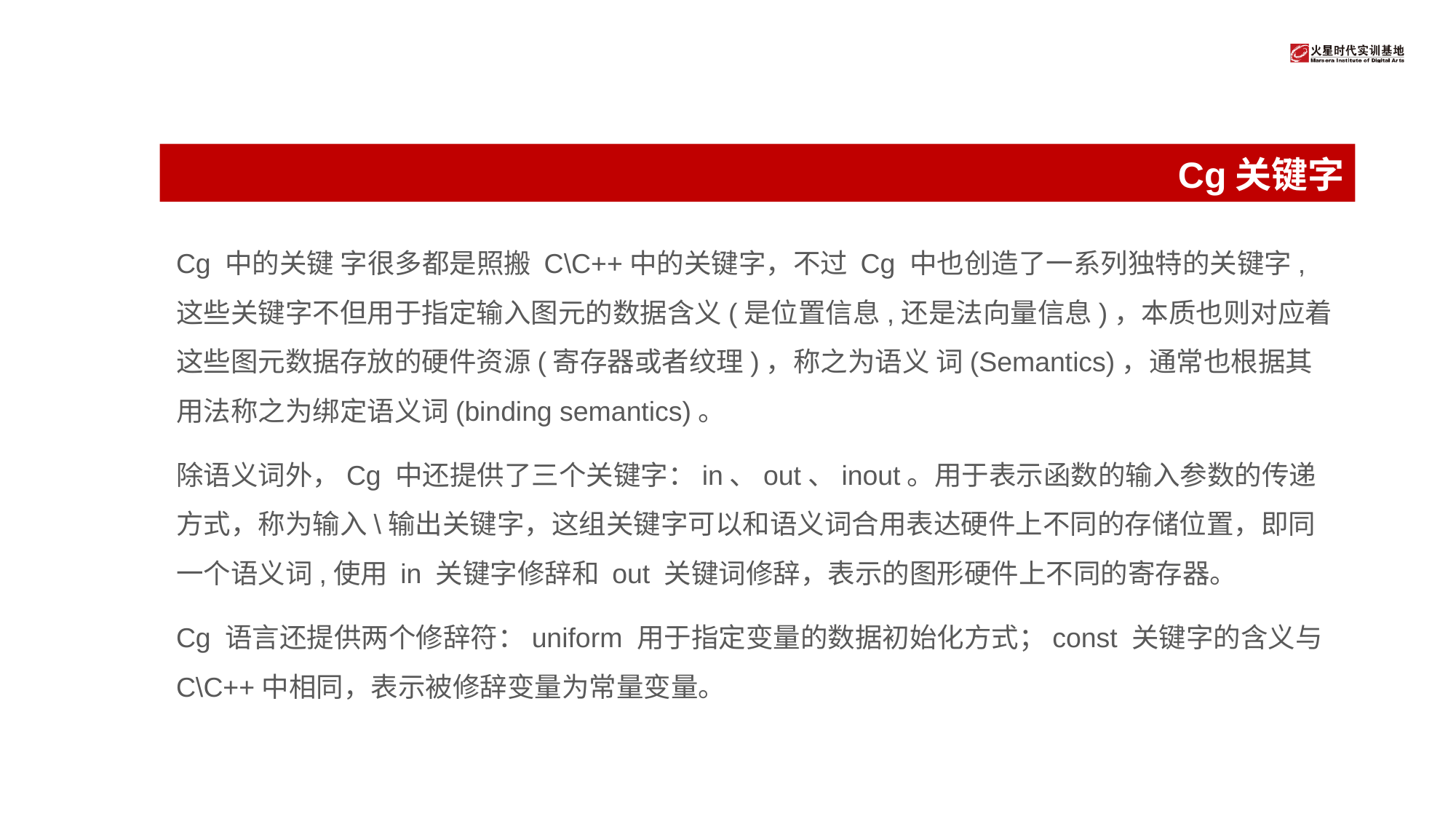

# Cg关键字
Cg 中的关键 字很多都是照搬 C\C++中的关键字，不过 Cg 中也创造了一系列独特的关键字, 这些关键字不但用于指定输入图元的数据含义(是位置信息,还是法向量信息)，本质也则对应着这些图元数据存放的硬件资源(寄存器或者纹理)，称之为语义 词(Semantics)，通常也根据其用法称之为绑定语义词(binding semantics)。
除语义词外，Cg 中还提供了三个关键字：in、out、inout。用于表示函数的输入参数的传递方式，称为输入\输出关键字，这组关键字可以和语义词合用表达硬件上不同的存储位置，即同一个语义词,使用 in 关键字修辞和 out 关键词修辞，表示的图形硬件上不同的寄存器。
Cg 语言还提供两个修辞符：uniform 用于指定变量的数据初始化方式；const 关键字的含义与 C\C++中相同，表示被修辞变量为常量变量。